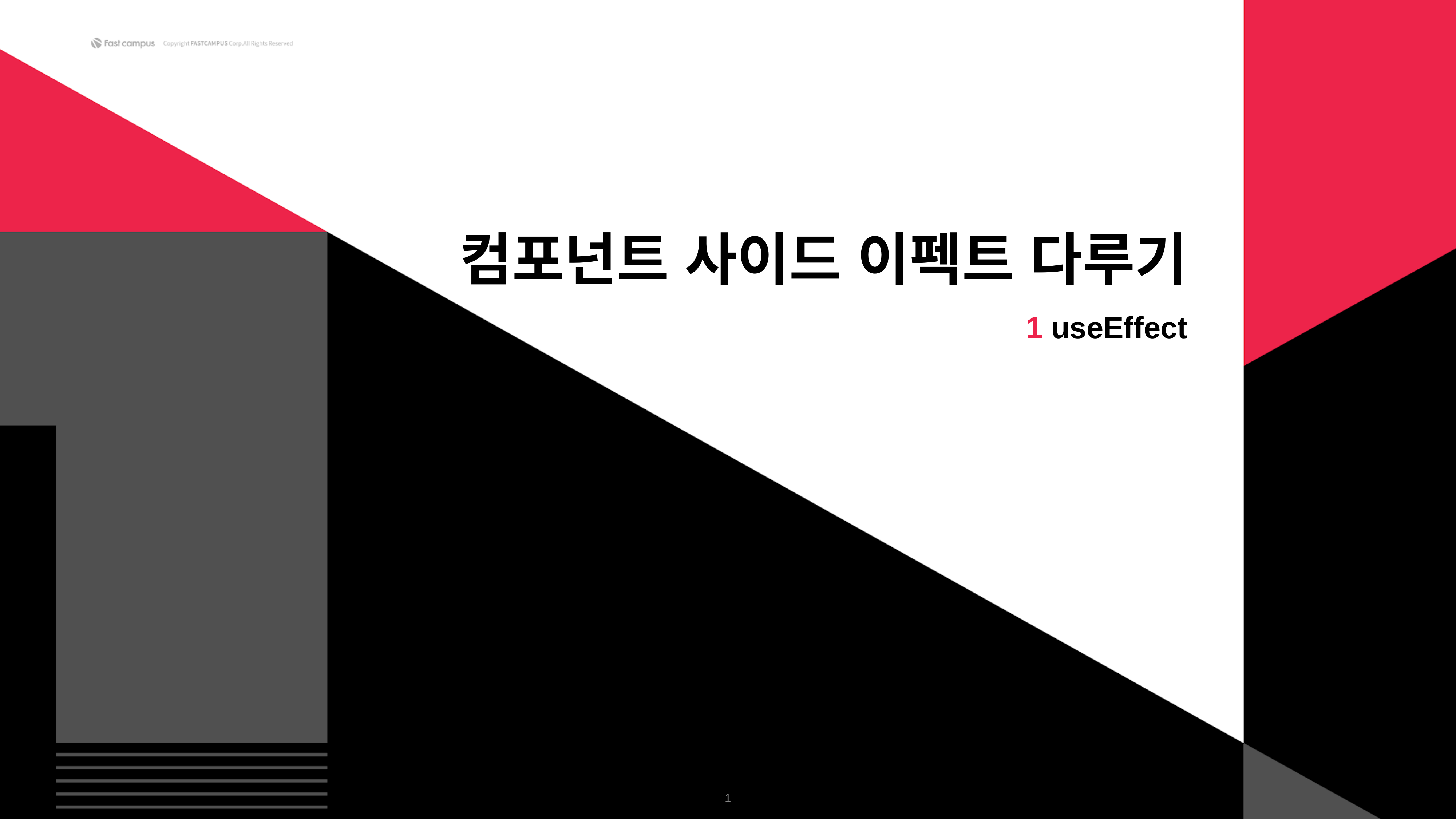

컴포넌트 사이드 이펙트 다루기

1 useEffect
1